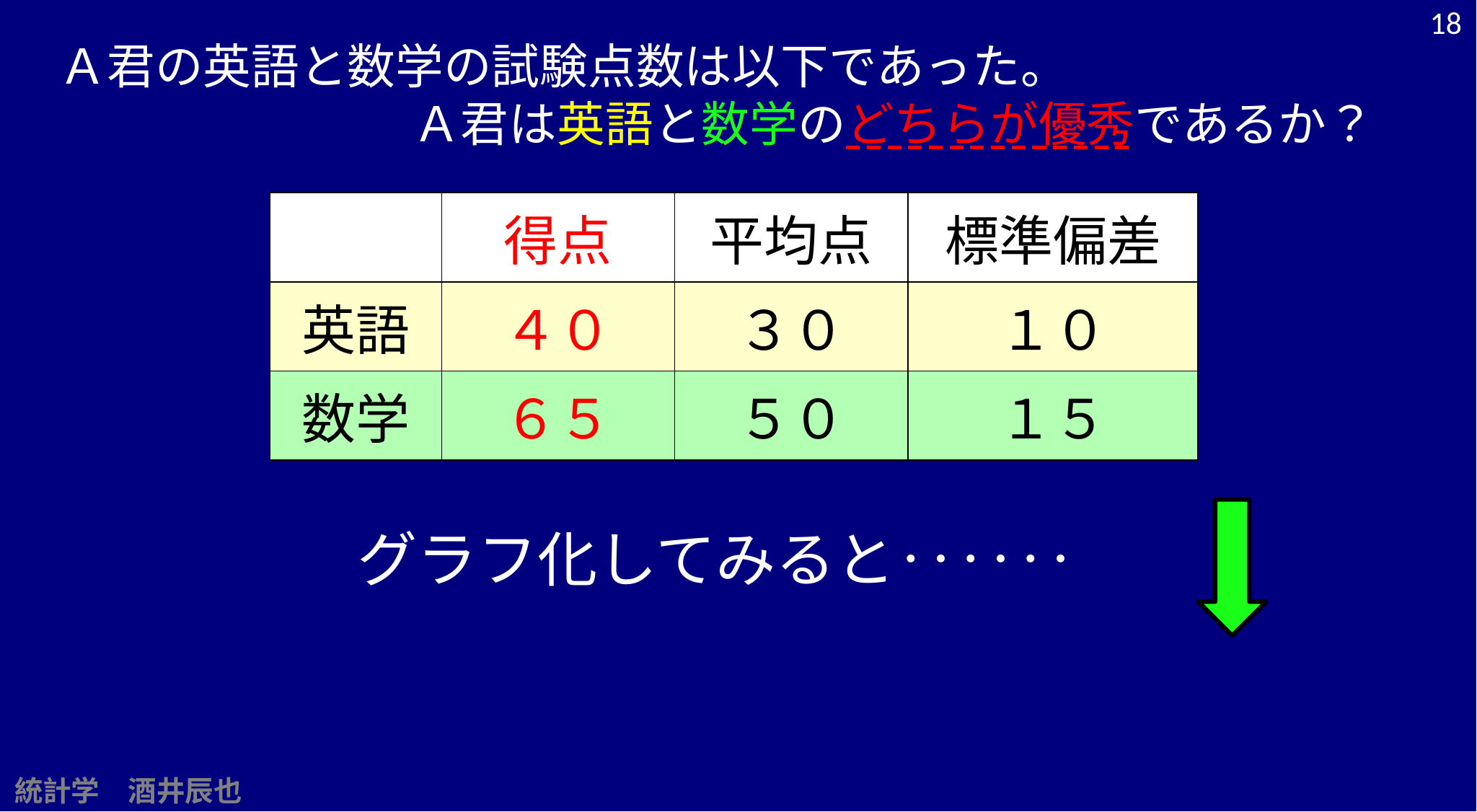

18
Ａ君の英語と数学の試験点数は以下であった。
Ａ君は英語と数学のどちらが優秀であるか？
|  | 得点 | 平均点 | 標準偏差 |
| --- | --- | --- | --- |
| 英語 | ４０ | ３０ | １０ |
| 数学 | ６５ | ５０ | １５ |

グラフ化してみると‥‥‥
統計学　酒井辰也